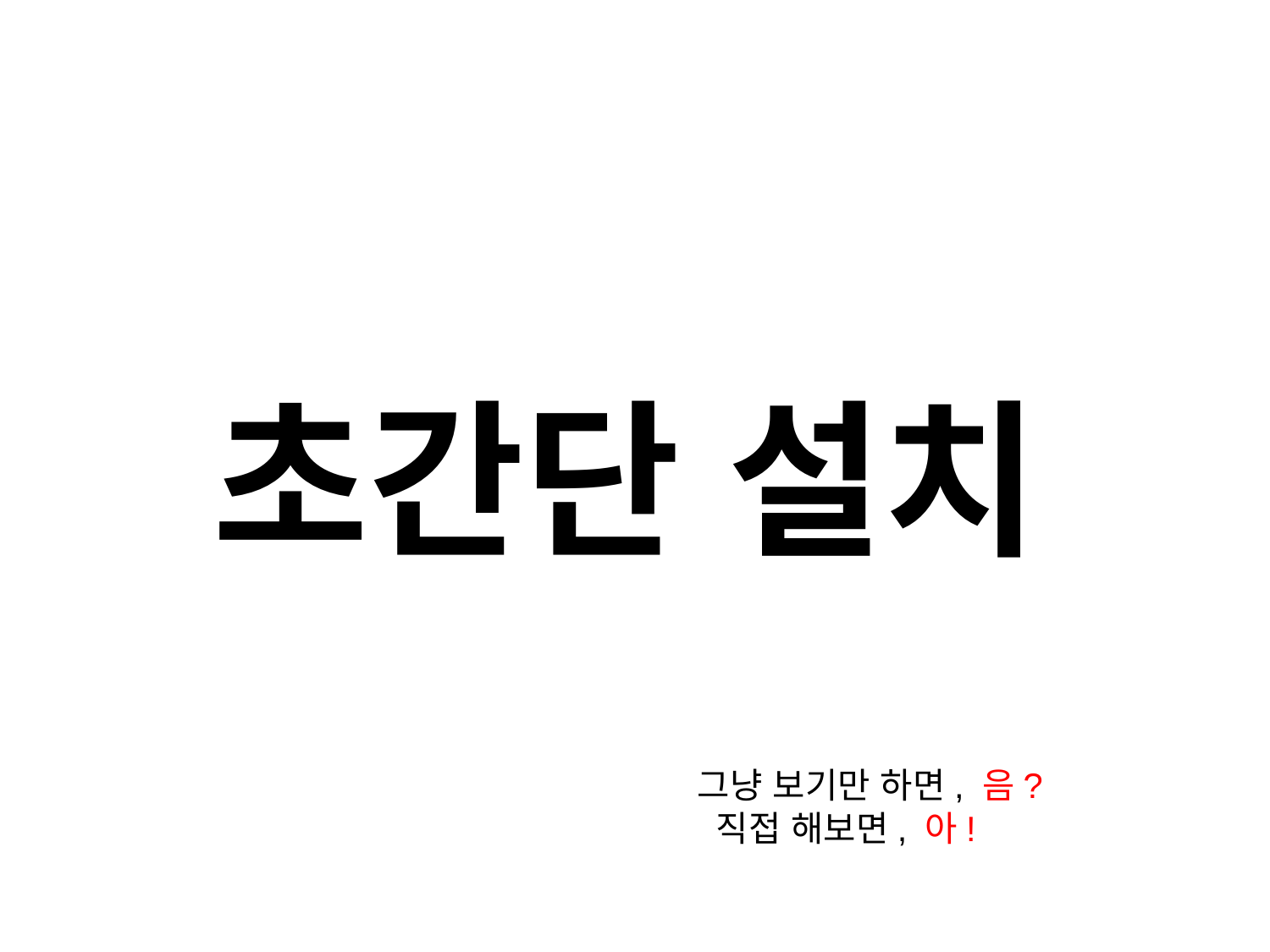

초간단 설치
# 그냥 보기만 하면, 음? 직접 해보면, 아!